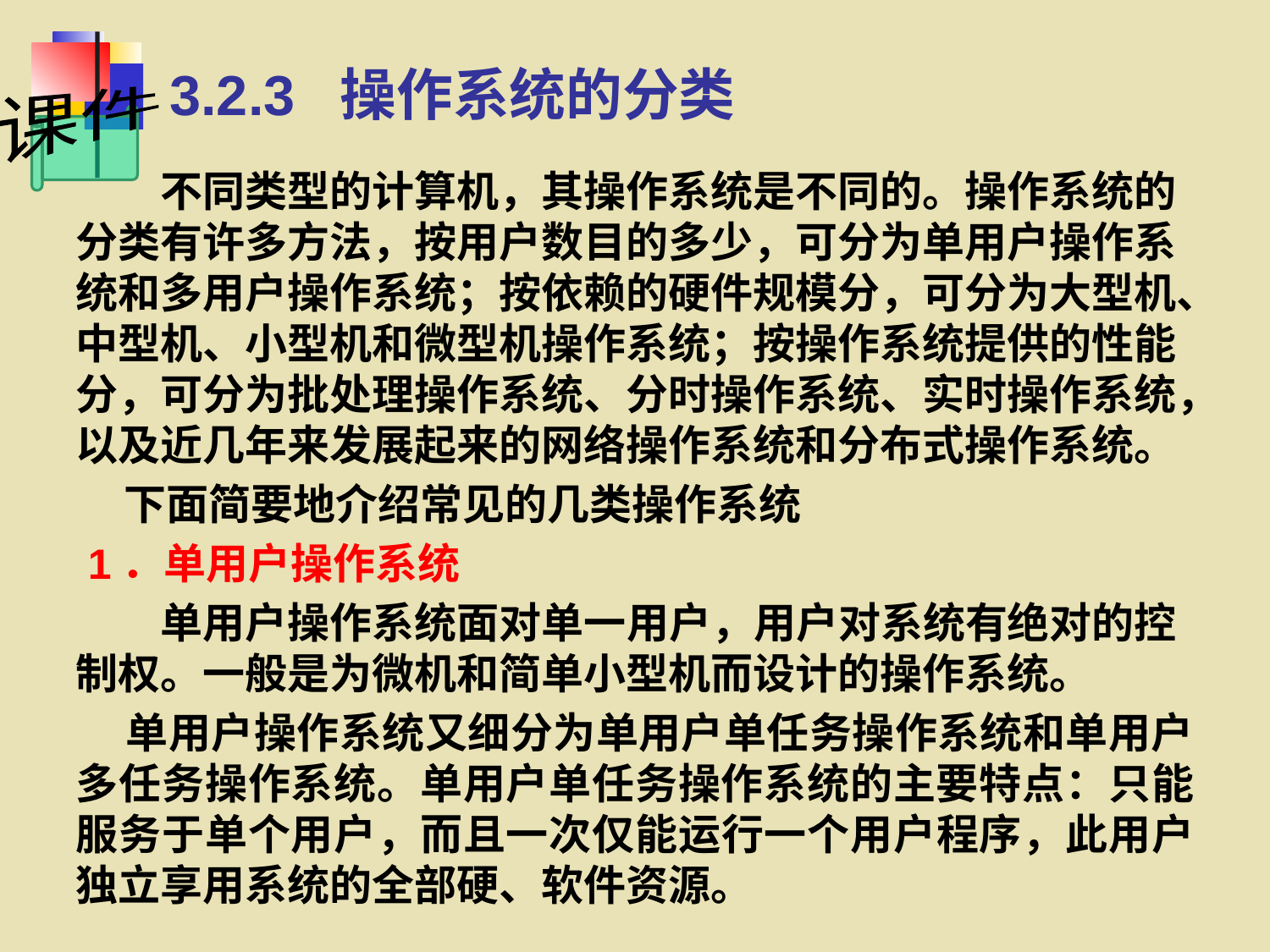

3.2.3  操作系统的分类

　　不同类型的计算机，其操作系统是不同的。操作系统的分类有许多方法，按用户数目的多少，可分为单用户操作系统和多用户操作系统；按依赖的硬件规模分，可分为大型机、中型机、小型机和微型机操作系统；按操作系统提供的性能分，可分为批处理操作系统、分时操作系统、实时操作系统，以及近几年来发展起来的网络操作系统和分布式操作系统。
    下面简要地介绍常见的几类操作系统
 1．单用户操作系统
　　单用户操作系统面对单一用户，用户对系统有绝对的控制权。一般是为微机和简单小型机而设计的操作系统。
    单用户操作系统又细分为单用户单任务操作系统和单用户多任务操作系统。单用户单任务操作系统的主要特点：只能服务于单个用户，而且一次仅能运行一个用户程序，此用户独立享用系统的全部硬、软件资源。